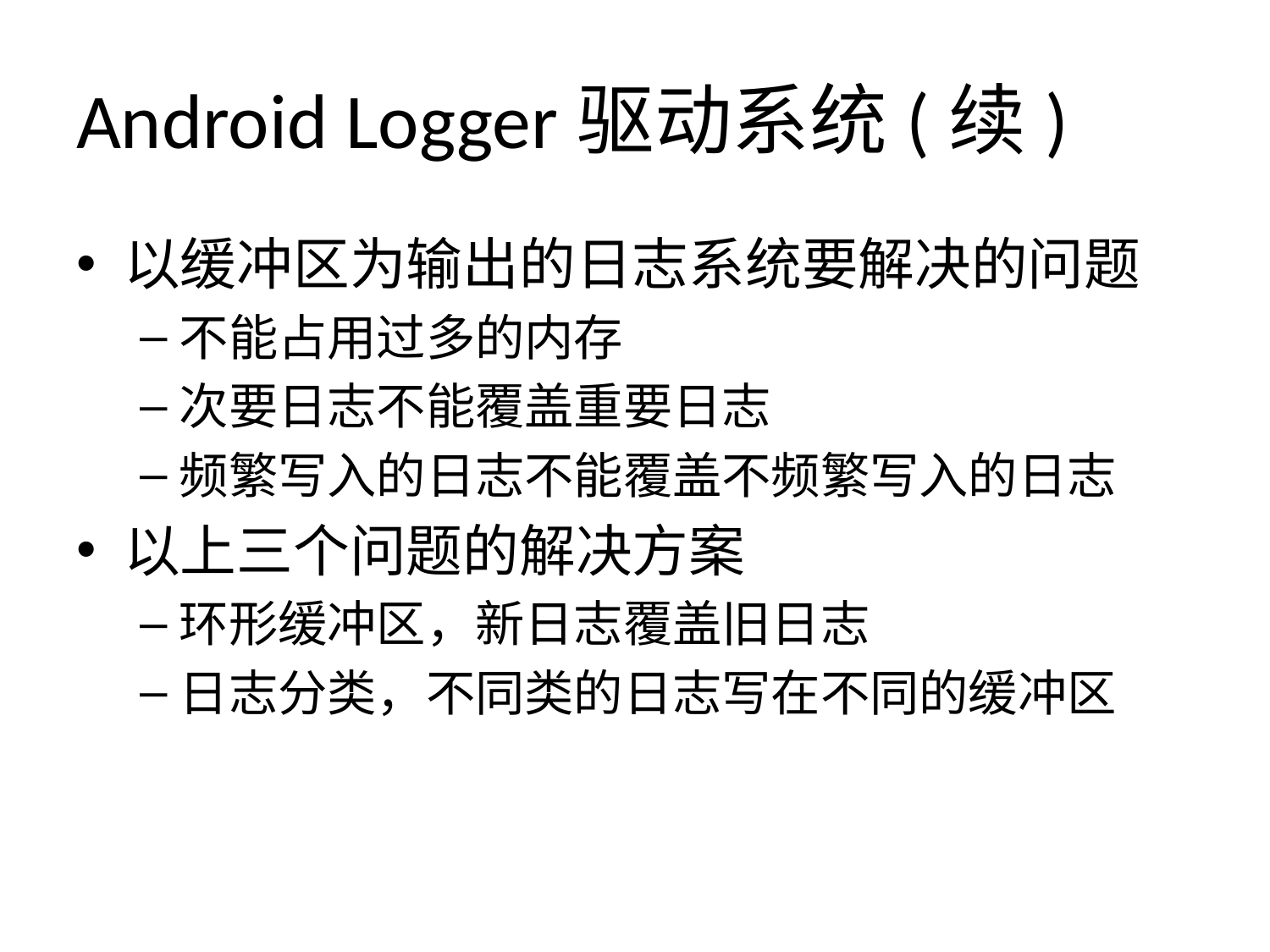

# Android Logger驱动系统(续)
以缓冲区为输出的日志系统要解决的问题
不能占用过多的内存
次要日志不能覆盖重要日志
频繁写入的日志不能覆盖不频繁写入的日志
以上三个问题的解决方案
环形缓冲区，新日志覆盖旧日志
日志分类，不同类的日志写在不同的缓冲区